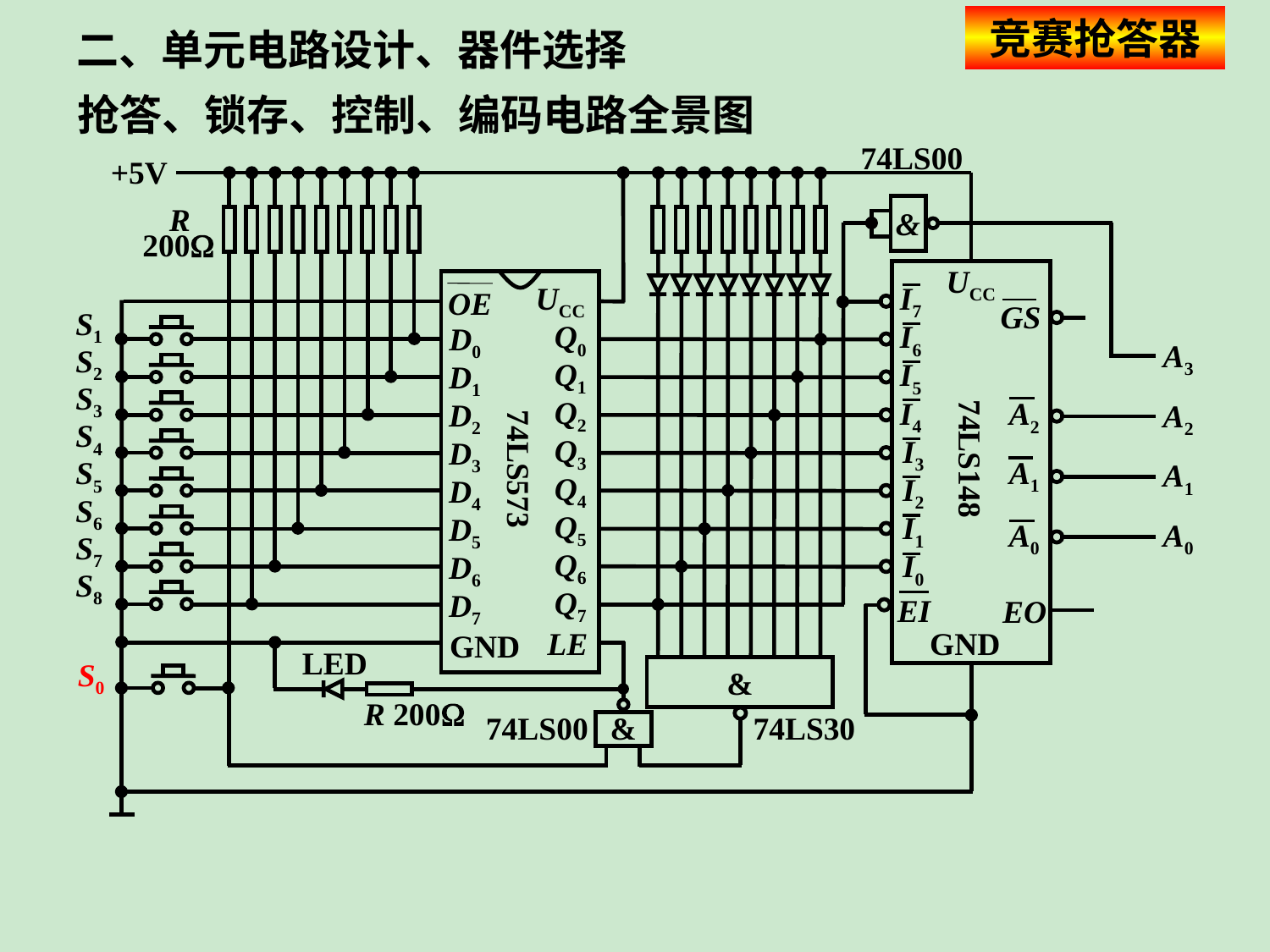

竞赛抢答器
二、单元电路设计、器件选择
抢答、锁存、控制、编码电路全景图
74LS00
+5V

R
&

200Ω

UCC

I7
UCC
OE

GS

S1

I6
Q0
D0

A3
S2

Q1
I5
D1

S3

Q2
I4
A2
D2
A2
74LS148

74LS573
S4

Q3
I3
D3

A1
S5
A1

Q4
I2
D4

S6

Q5
I1
D5
A0
A0

S7

Q6
I0
D6

S8

Q7
D7
EI
EO

LE
GND
GND

LED
S0

&

R 200Ω

74LS00
&
74LS30